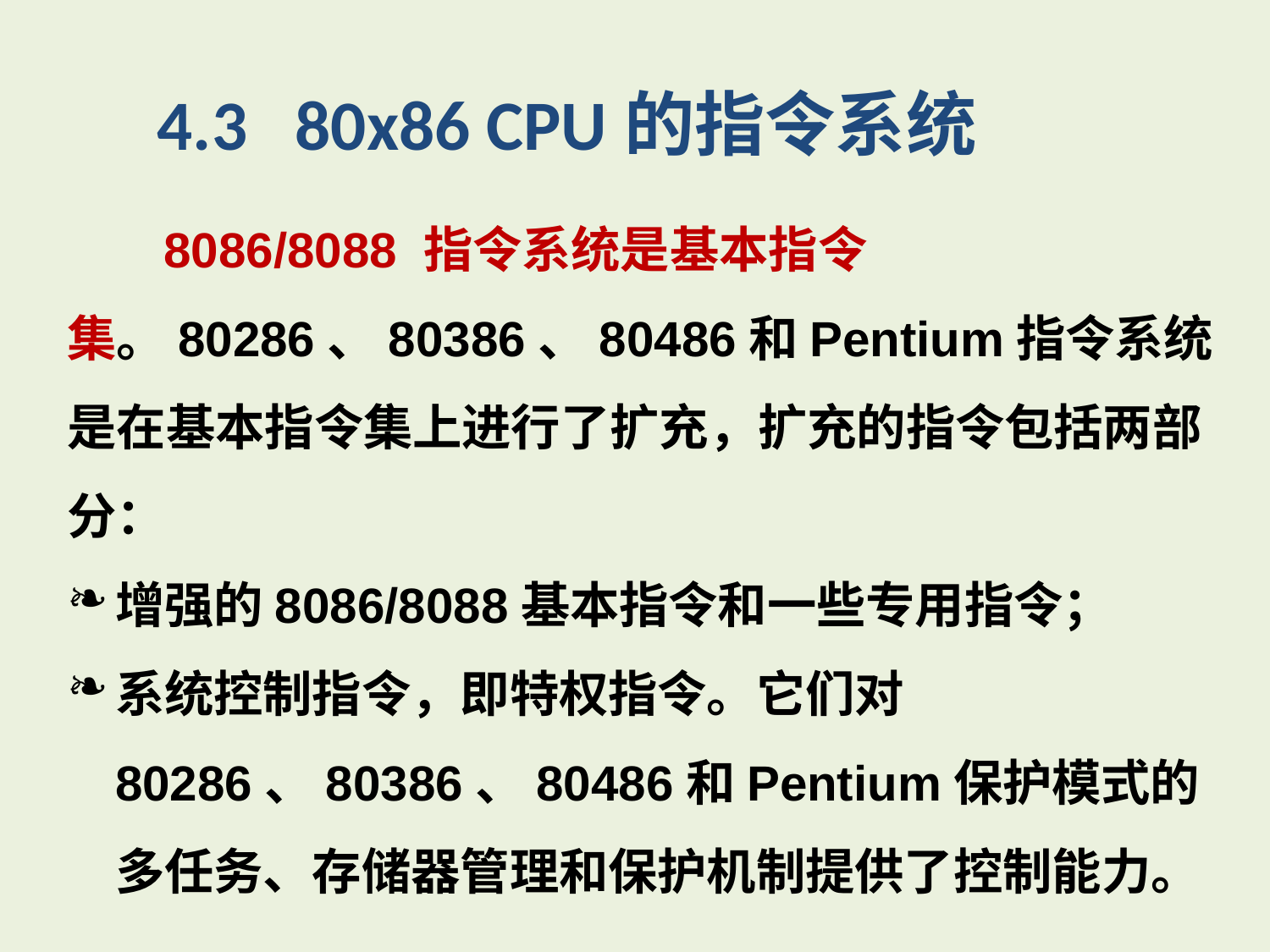

4.3   80x86 CPU的指令系统
       8086/8088 指令系统是基本指令集。80286、80386、80486和Pentium指令系统是在基本指令集上进行了扩充，扩充的指令包括两部分：
增强的8086/8088基本指令和一些专用指令；
系统控制指令，即特权指令。它们对80286、80386、80486和Pentium保护模式的多任务、存储器管理和保护机制提供了控制能力。
75